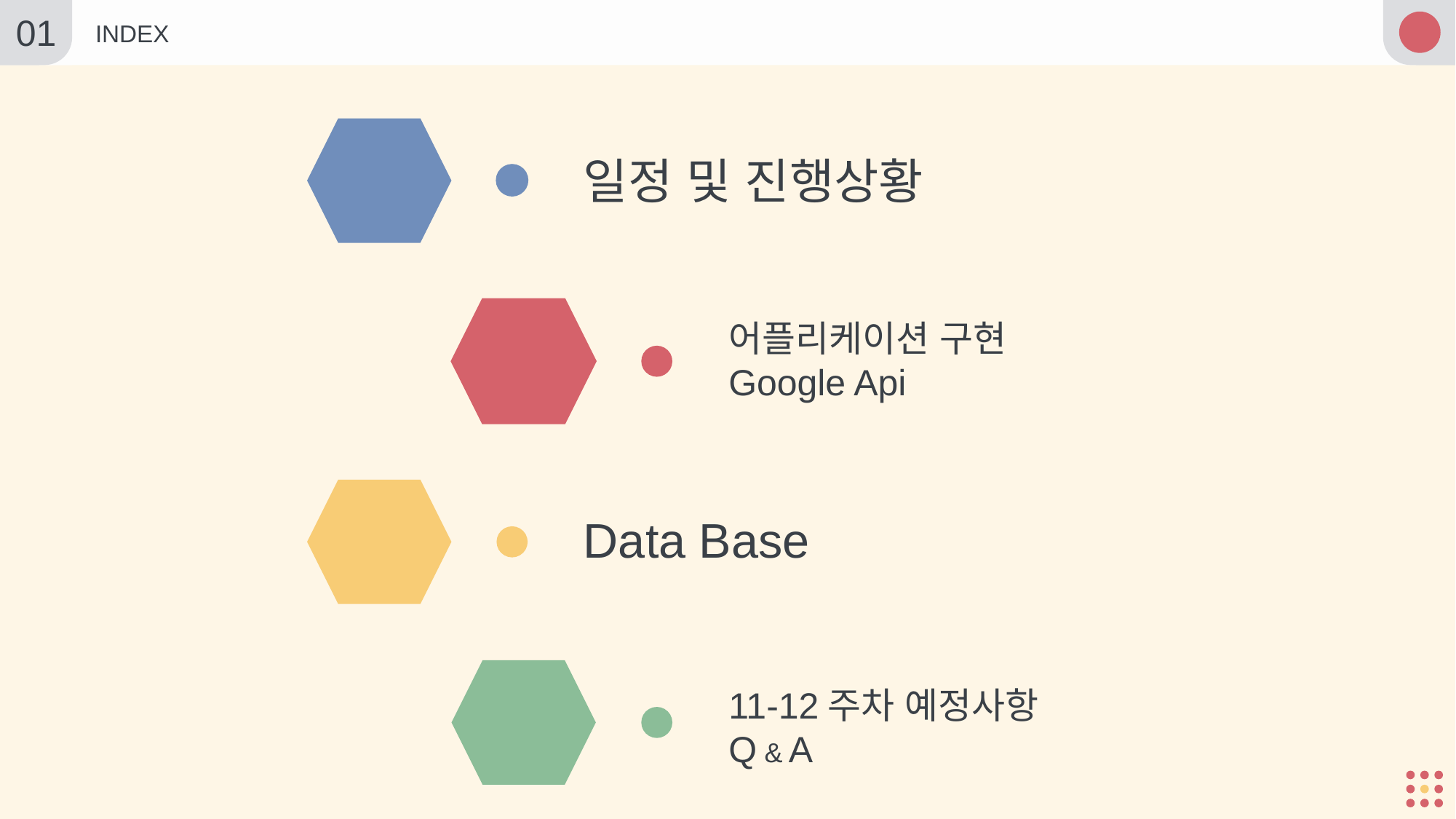

01

INDEX

일정 및 진행상황

어플리케이션 구현 Google Api

Data Base

11-12주차 예정사항
Q & A